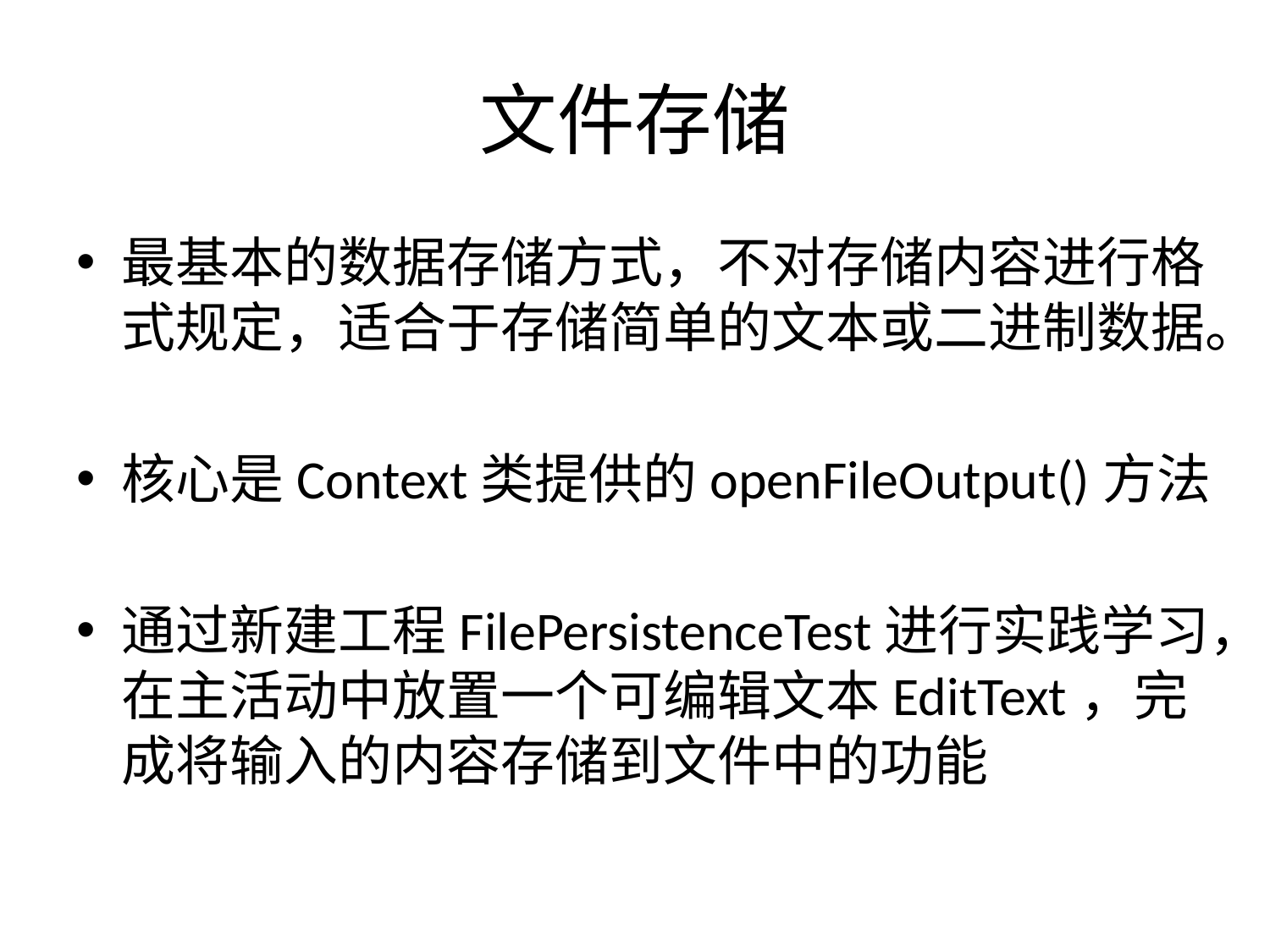

# 文件存储
最基本的数据存储方式，不对存储内容进行格式规定，适合于存储简单的文本或二进制数据。

核心是Context类提供的openFileOutput()方法

通过新建工程FilePersistenceTest进行实践学习，在主活动中放置一个可编辑文本EditText，完成将输入的内容存储到文件中的功能